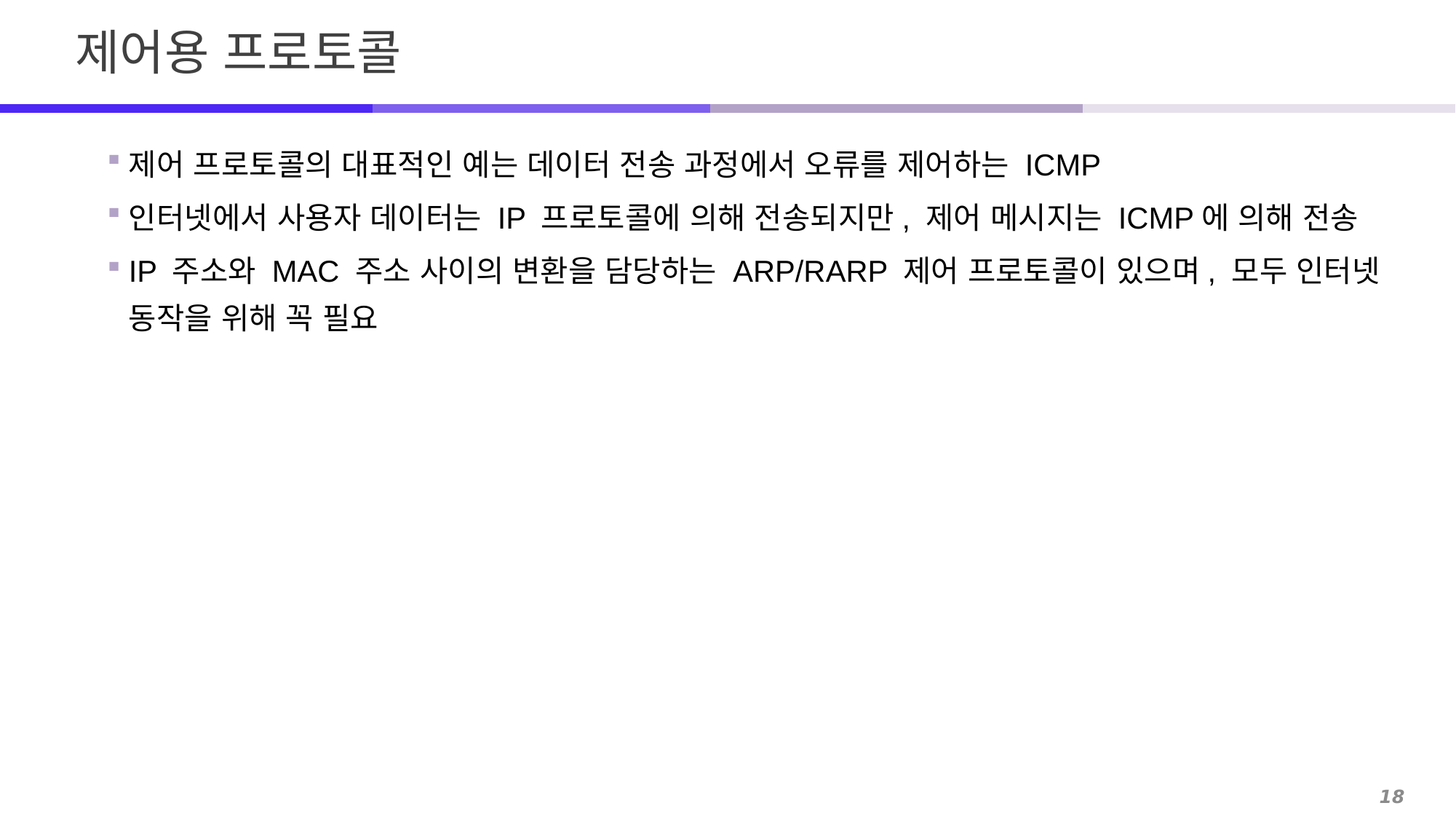

# 제어용 프로토콜
제어 프로토콜의 대표적인 예는 데이터 전송 과정에서 오류를 제어하는 ICMP
인터넷에서 사용자 데이터는 IP 프로토콜에 의해 전송되지만, 제어 메시지는 ICMP에 의해 전송
IP 주소와 MAC 주소 사이의 변환을 담당하는 ARP/RARP 제어 프로토콜이 있으며, 모두 인터넷 동작을 위해 꼭 필요